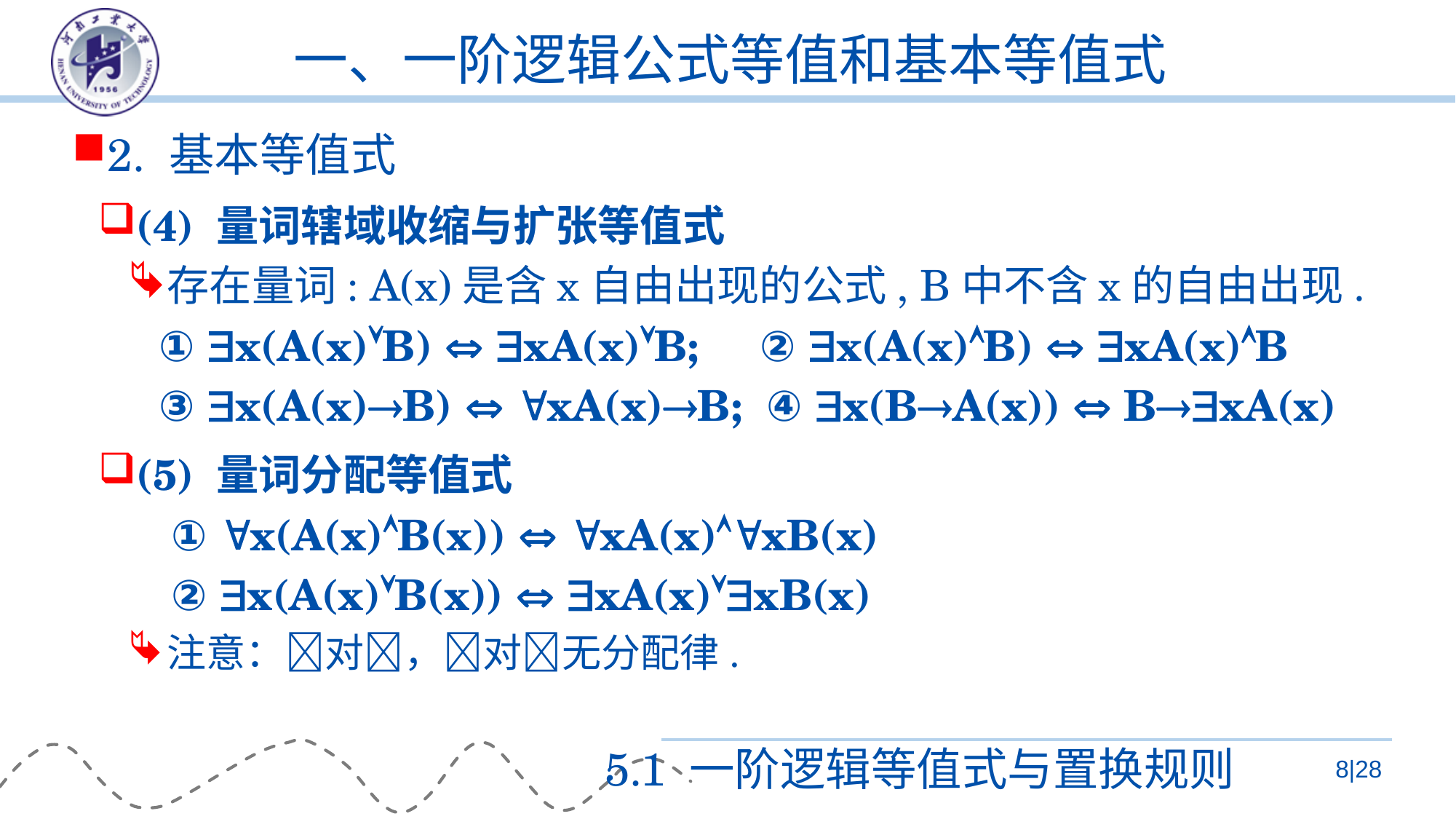

# 一、一阶逻辑公式等值和基本等值式
2. 基本等值式
(4) 量词辖域收缩与扩张等值式
存在量词: A(x)是含x自由出现的公式, B中不含x的自由出现.
     ① ∃x(A(x)∨B) ⇔ ∃xA(x)∨B;     ② ∃x(A(x)∧B) ⇔ ∃xA(x)∧B
     ③ ∃x(A(x)→B) ⇔ ∀xA(x)→B;  ④ ∃x(B→A(x)) ⇔ B→∃xA(x)
(5) 量词分配等值式
      ① ∀x(A(x)∧B(x)) ⇔ ∀xA(x)∧∀xB(x)
      ② ∃x(A(x)∨B(x)) ⇔ ∃xA(x)∨∃xB(x)
注意：∀对∨，∃对∧无分配律.
5.1 一阶逻辑等值式与置换规则
8|28